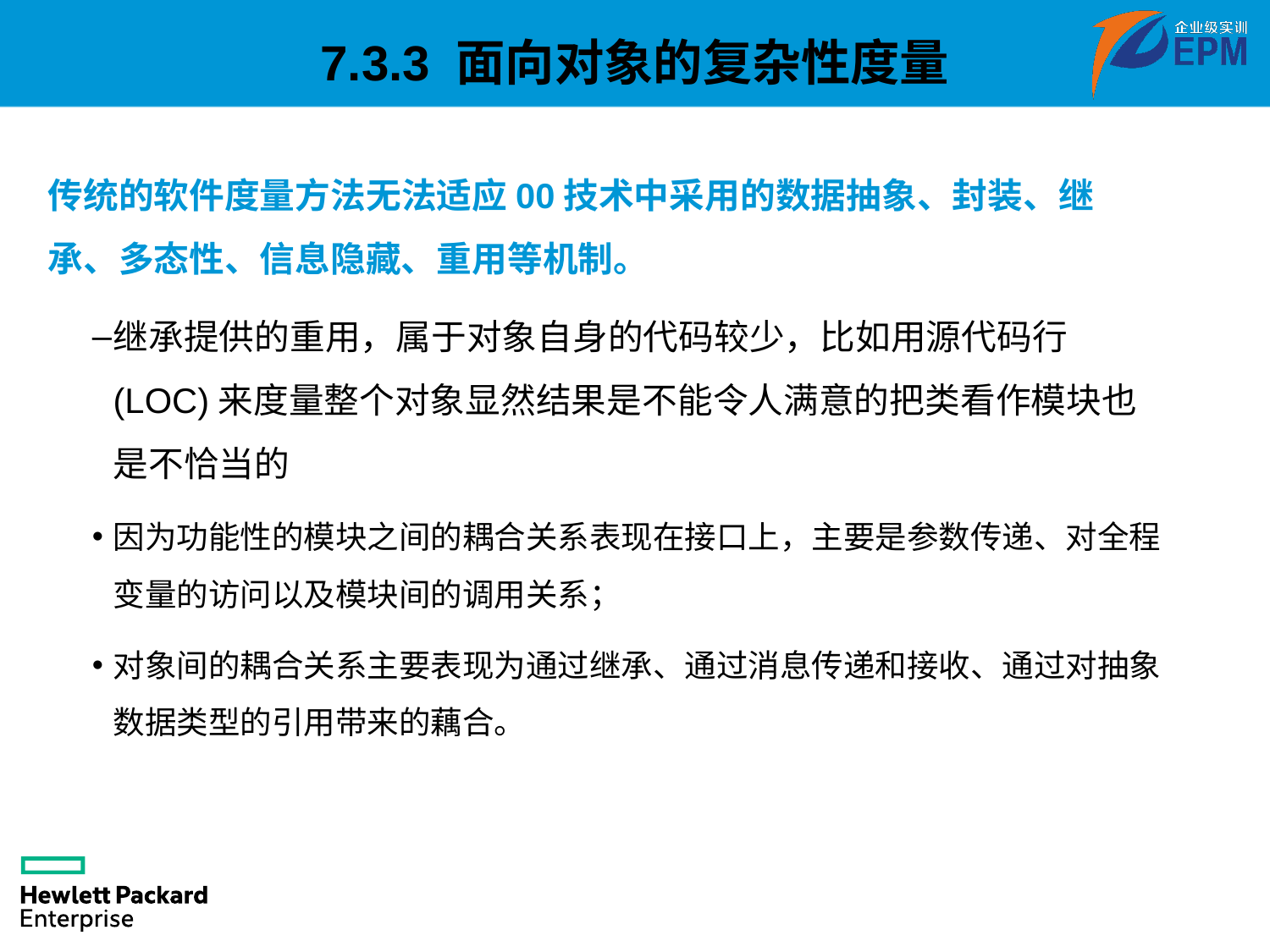

7.3.3 面向对象的复杂性度量
传统的软件度量方法无法适应00技术中采用的数据抽象、封装、继承、多态性、信息隐藏、重用等机制。
继承提供的重用，属于对象自身的代码较少，比如用源代码行(LOC)来度量整个对象显然结果是不能令人满意的把类看作模块也是不恰当的
因为功能性的模块之间的耦合关系表现在接口上，主要是参数传递、对全程变量的访问以及模块间的调用关系；
对象间的耦合关系主要表现为通过继承、通过消息传递和接收、通过对抽象数据类型的引用带来的藕合。